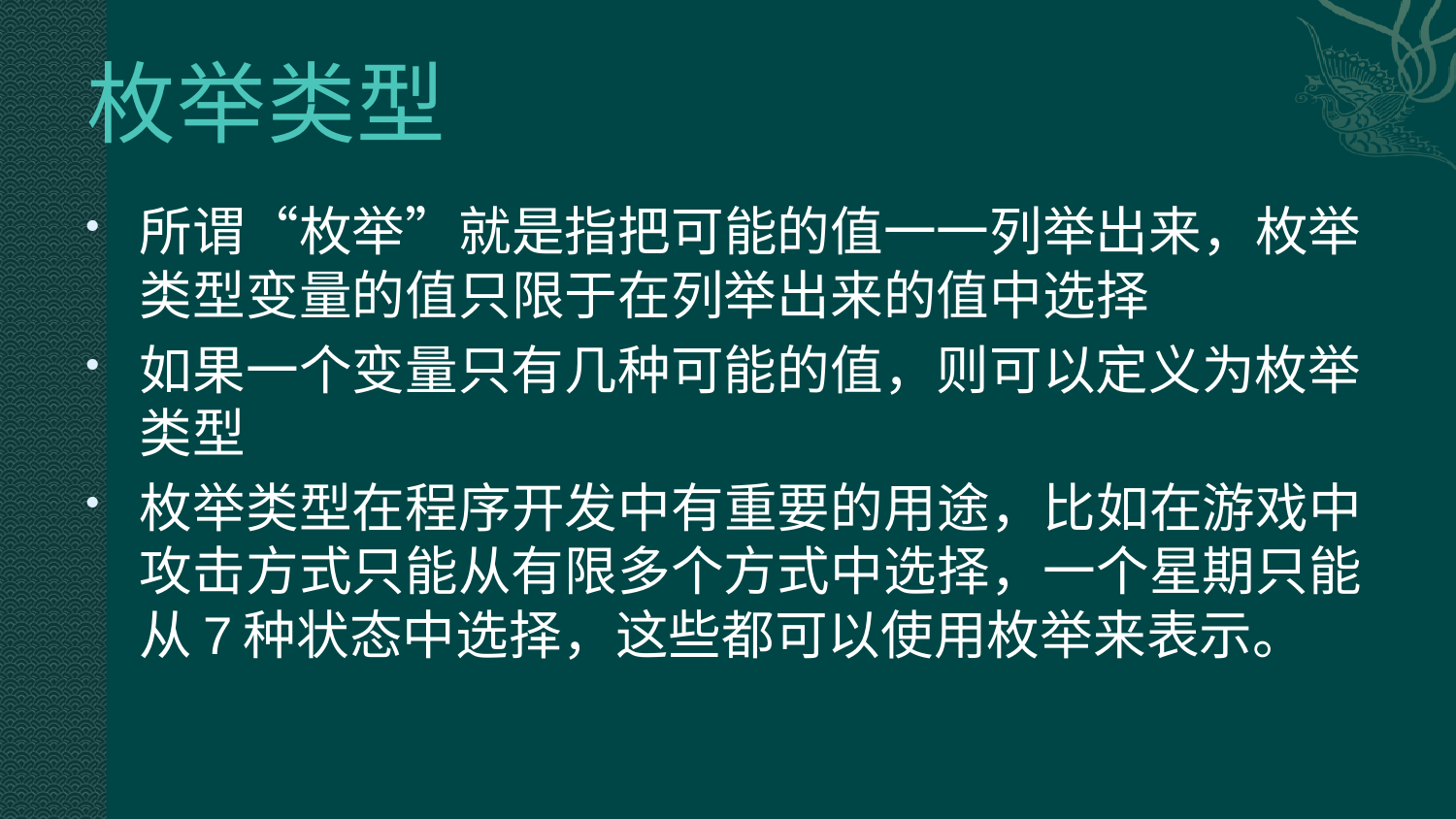

# 枚举类型
所谓“枚举”就是指把可能的值一一列举出来，枚举类型变量的值只限于在列举出来的值中选择
如果一个变量只有几种可能的值，则可以定义为枚举类型
枚举类型在程序开发中有重要的用途，比如在游戏中攻击方式只能从有限多个方式中选择，一个星期只能从7种状态中选择，这些都可以使用枚举来表示。